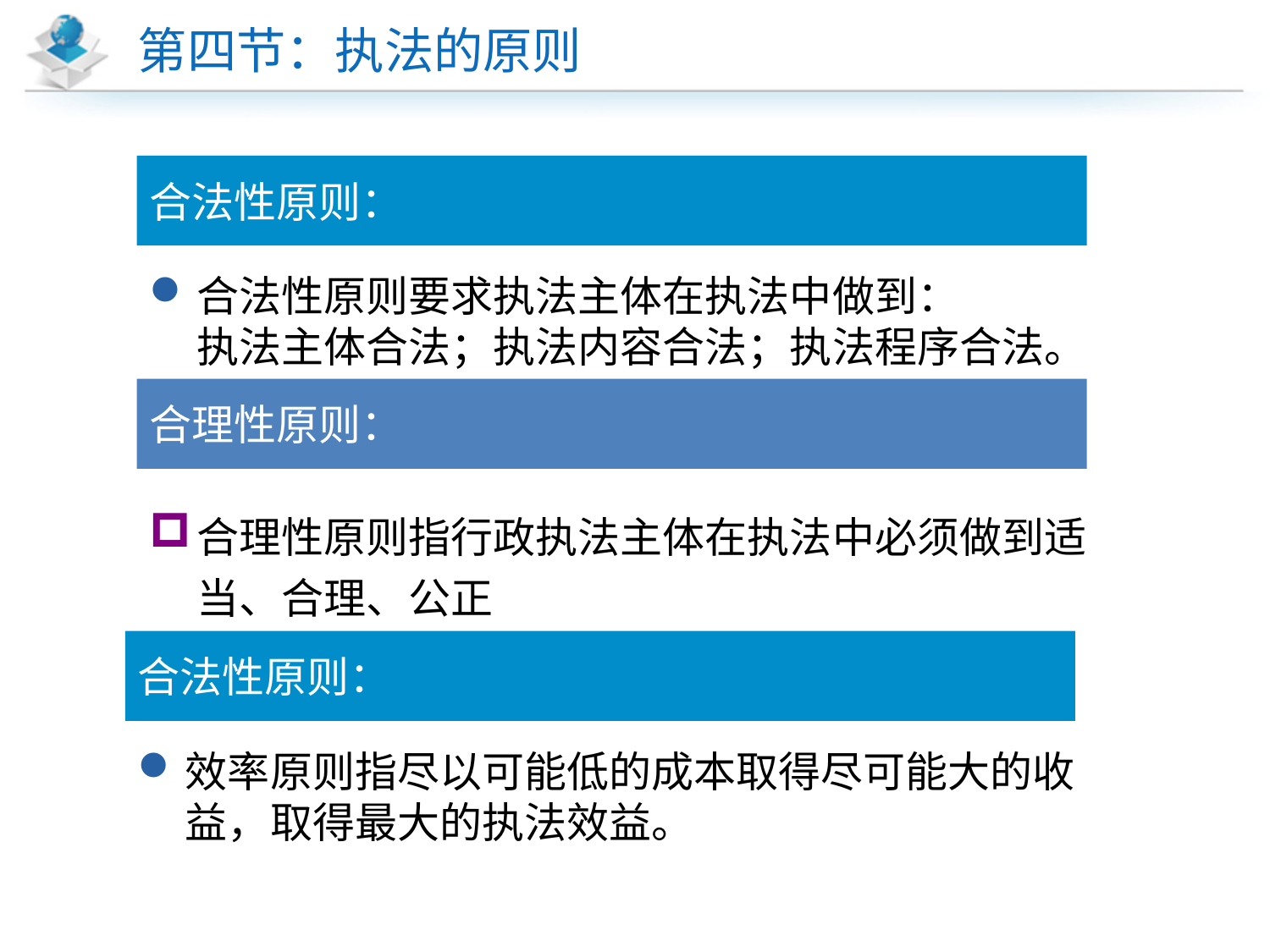

# 第四节：执法的原则
合法性原则：
合法性原则要求执法主体在执法中做到：
执法主体合法；执法内容合法；执法程序合法。
合理性原则：
合理性原则指行政执法主体在执法中必须做到适当、合理、公正
合法性原则：
效率原则指尽以可能低的成本取得尽可能大的收益，取得最大的执法效益。